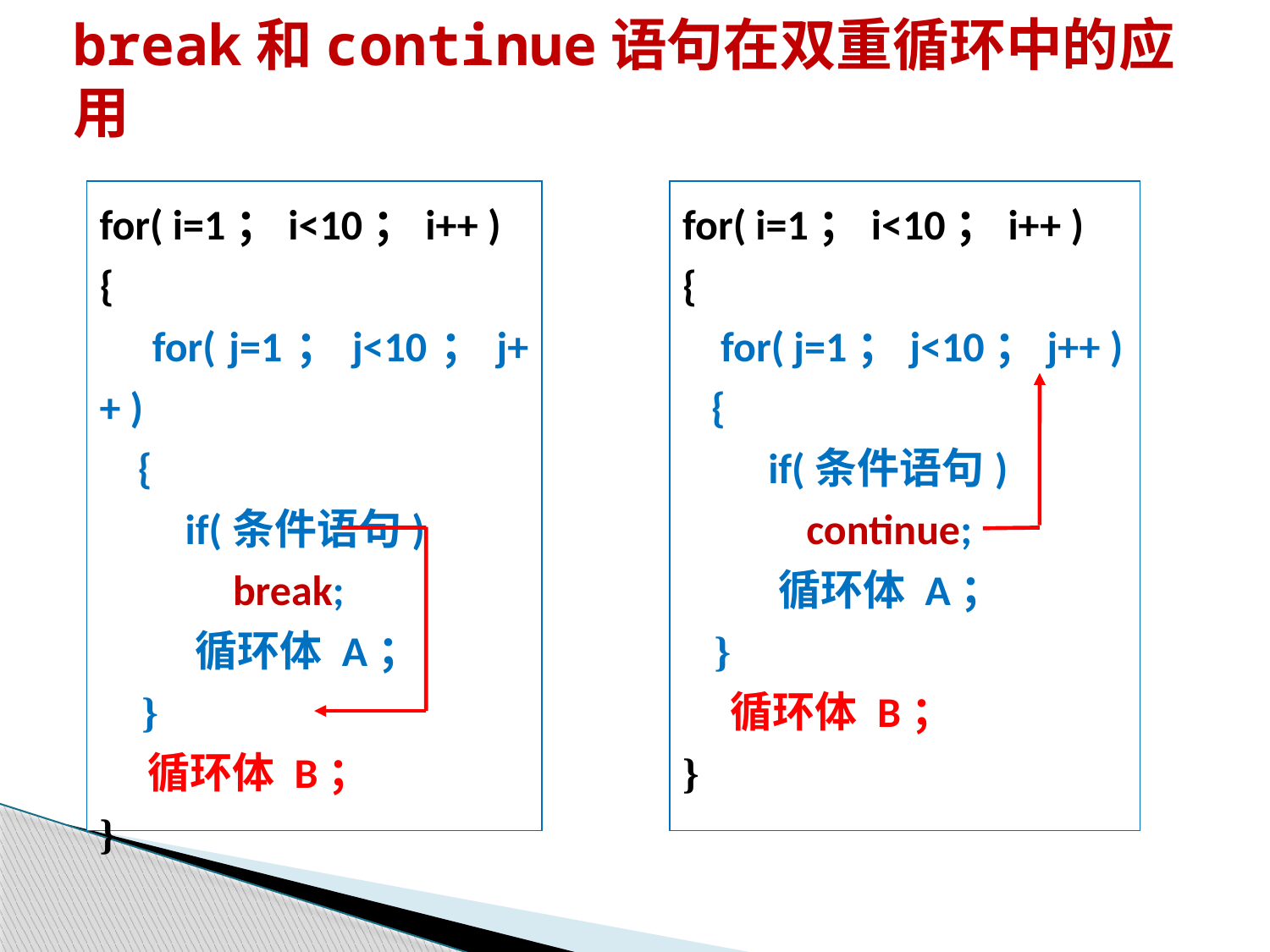

break和continue语句在双重循环中的应用
for( i=1；i<10；i++ )
{
    for( j=1；j<10；j++ )
    {
         if(条件语句)
              break;
         循环体 A；
    }
    循环体 B；
}

for( i=1；i<10；i++ )
{
    for( j=1；j<10；j++ )
   {
         if(条件语句)
             continue;
         循环体 A；
   }
    循环体 B；
}